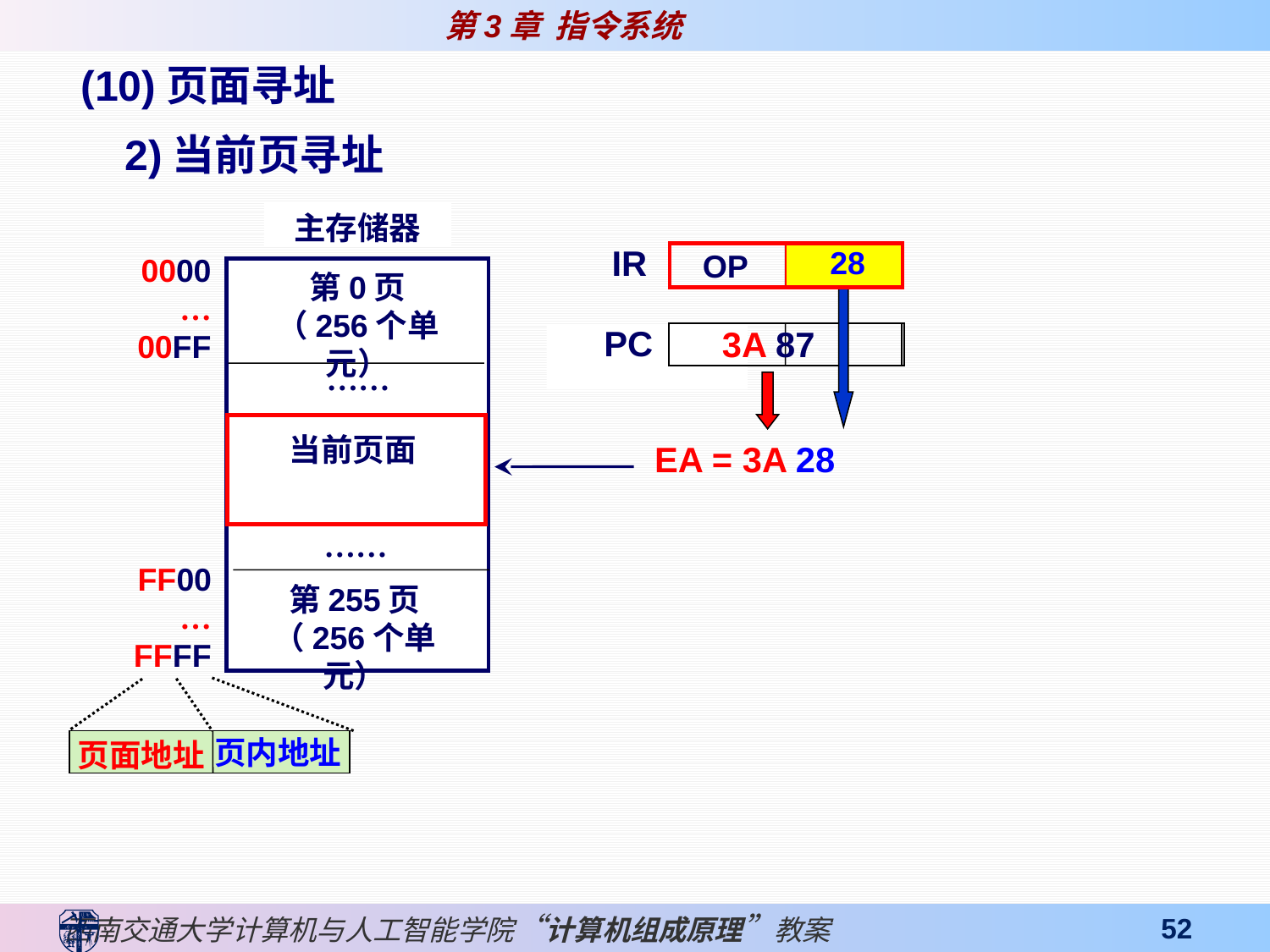

(10)页面寻址
2)当前页寻址
主存储器
IR
28

OP

0000
 …
00FF

第0页
（256个单元）

PC
  3A 87

……

当前页面
EA = 3A 28
……
FF00
 …
FFFF

第255页
（256个单元）

页内地址
页面地址